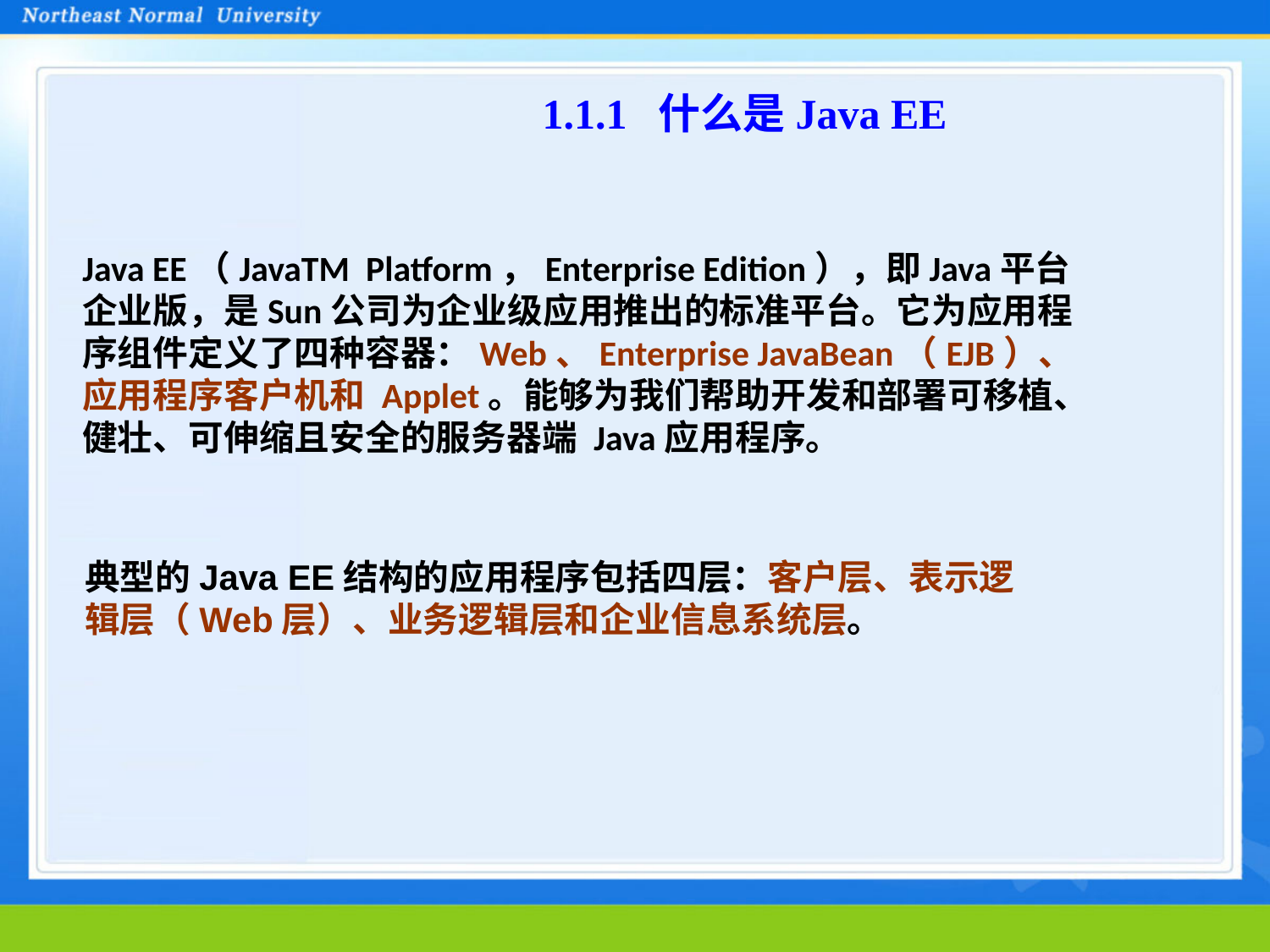

1.1.1  什么是Java EE
Java EE（JavaTM  Platform，Enterprise Edition），即Java平台企业版，是Sun公司为企业级应用推出的标准平台。它为应用程序组件定义了四种容器：Web、Enterprise JavaBean（EJB）、应用程序客户机和 Applet。能够为我们帮助开发和部署可移植、健壮、可伸缩且安全的服务器端 Java应用程序。
典型的Java EE结构的应用程序包括四层：客户层、表示逻辑层（Web层）、业务逻辑层和企业信息系统层。